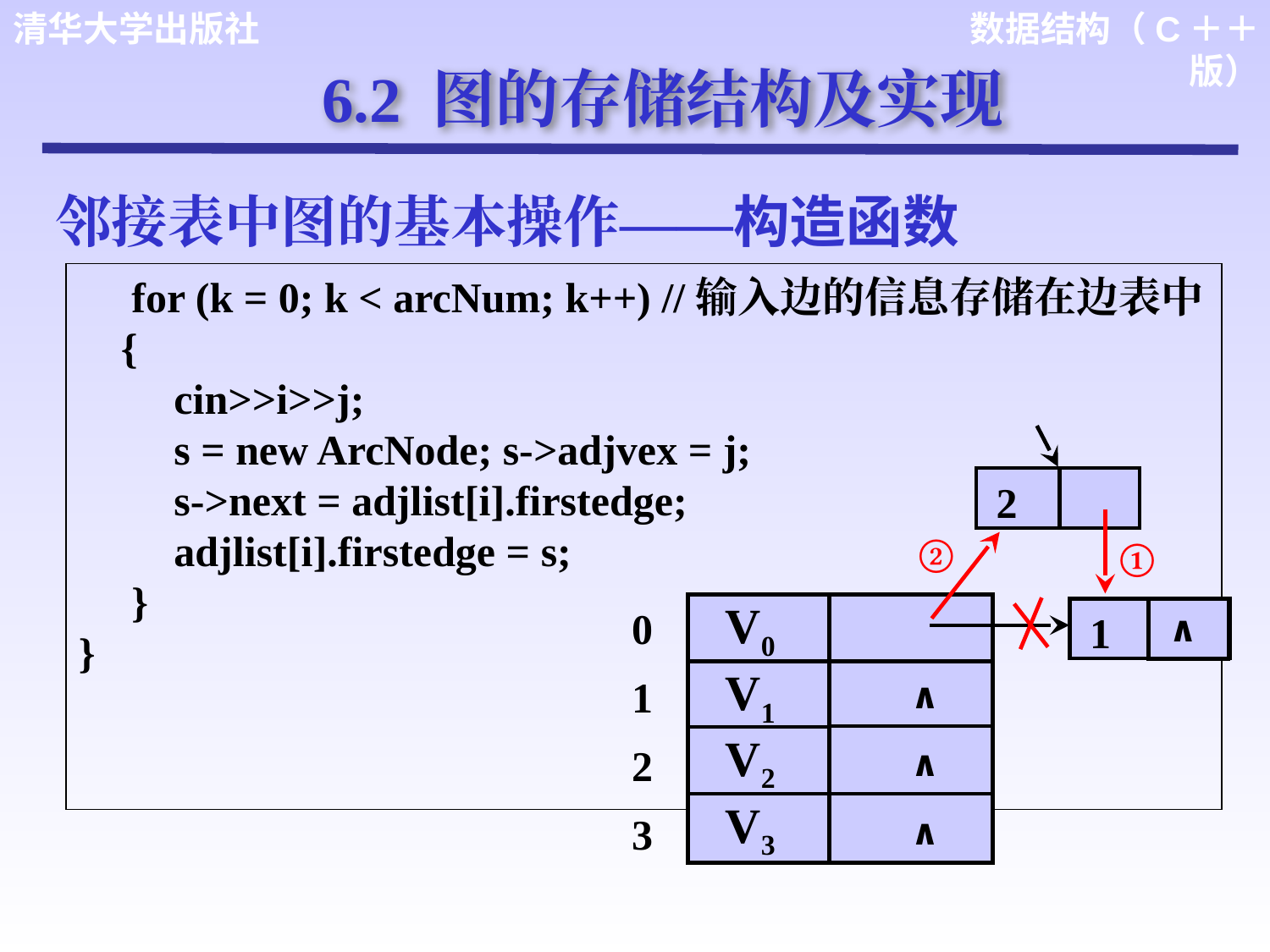

6.2 图的存储结构及实现
邻接表中图的基本操作——构造函数
     for (k = 0; k < arcNum; k++) //输入边的信息存储在边表中
    {
         cin>>i>>j;
         s = new ArcNode; s->adjvex = j;
         s->next = adjlist[i].firstedge;
         adjlist[i].firstedge = s;
     }
}

2

②
①
0
1
2
3
  V0

1

∧
  V1

∧

  V2
∧
  V3

∧
s